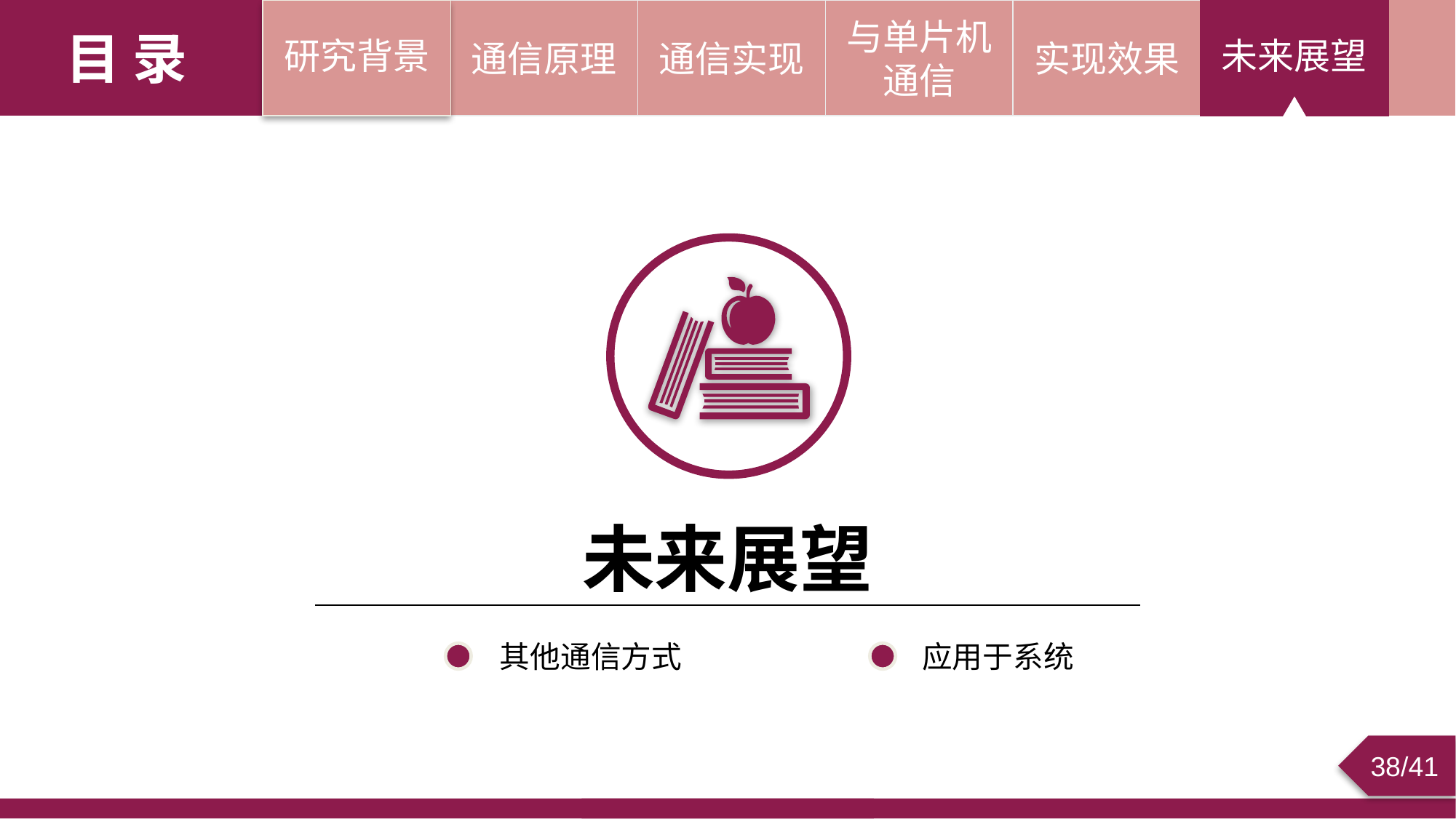

研究背景
通信原理
通信实现
与单片机通信
实现效果
未来展望

目 录

未来展望
其他通信方式

应用于系统

38/41